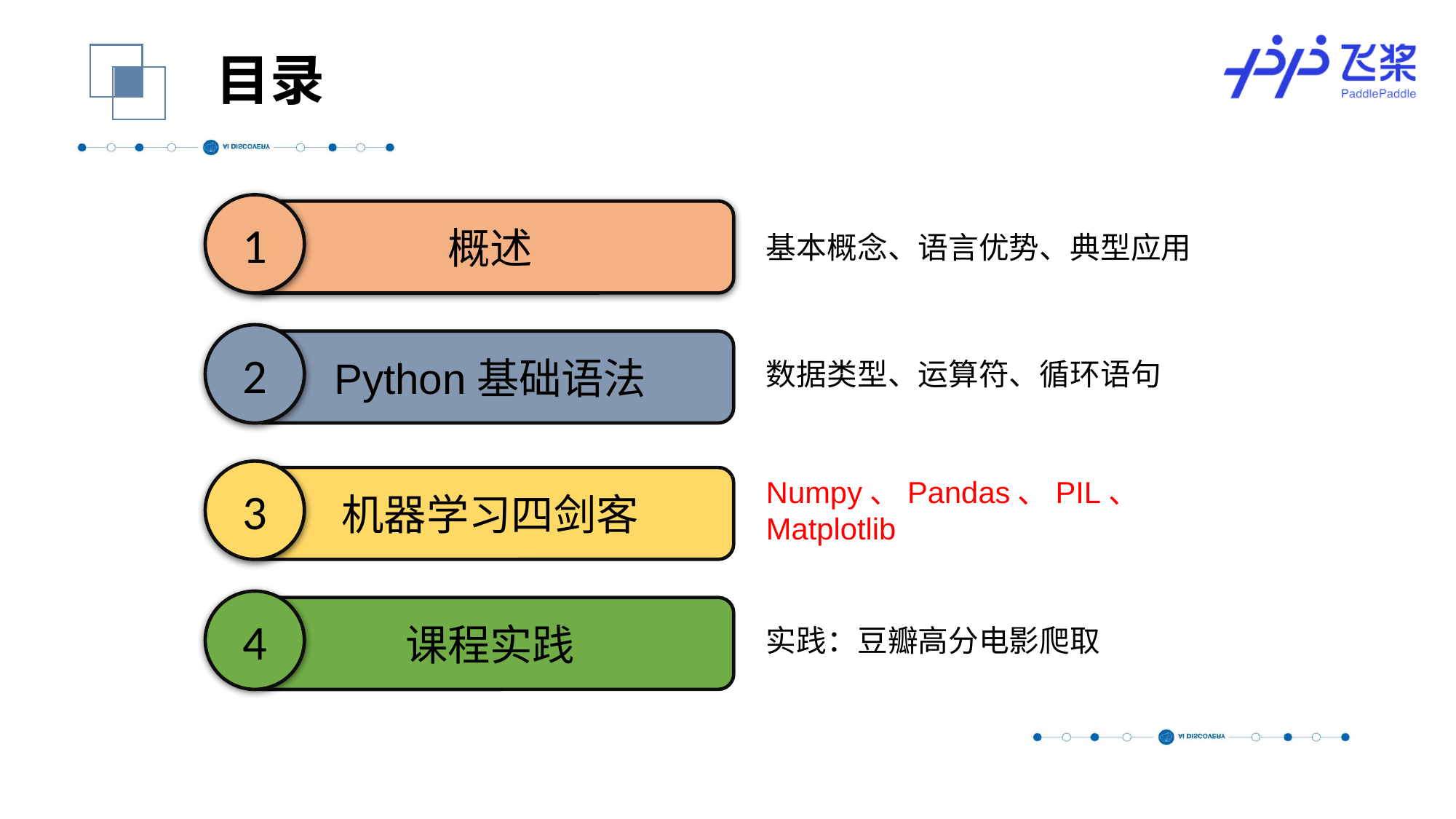

目录
1
概述
基本概念、语言优势、典型应用
2
Python基础语法
数据类型、运算符、循环语句
3
机器学习四剑客
Numpy、Pandas、PIL、 Matplotlib
4
课程实践
实践：豆瓣高分电影爬取